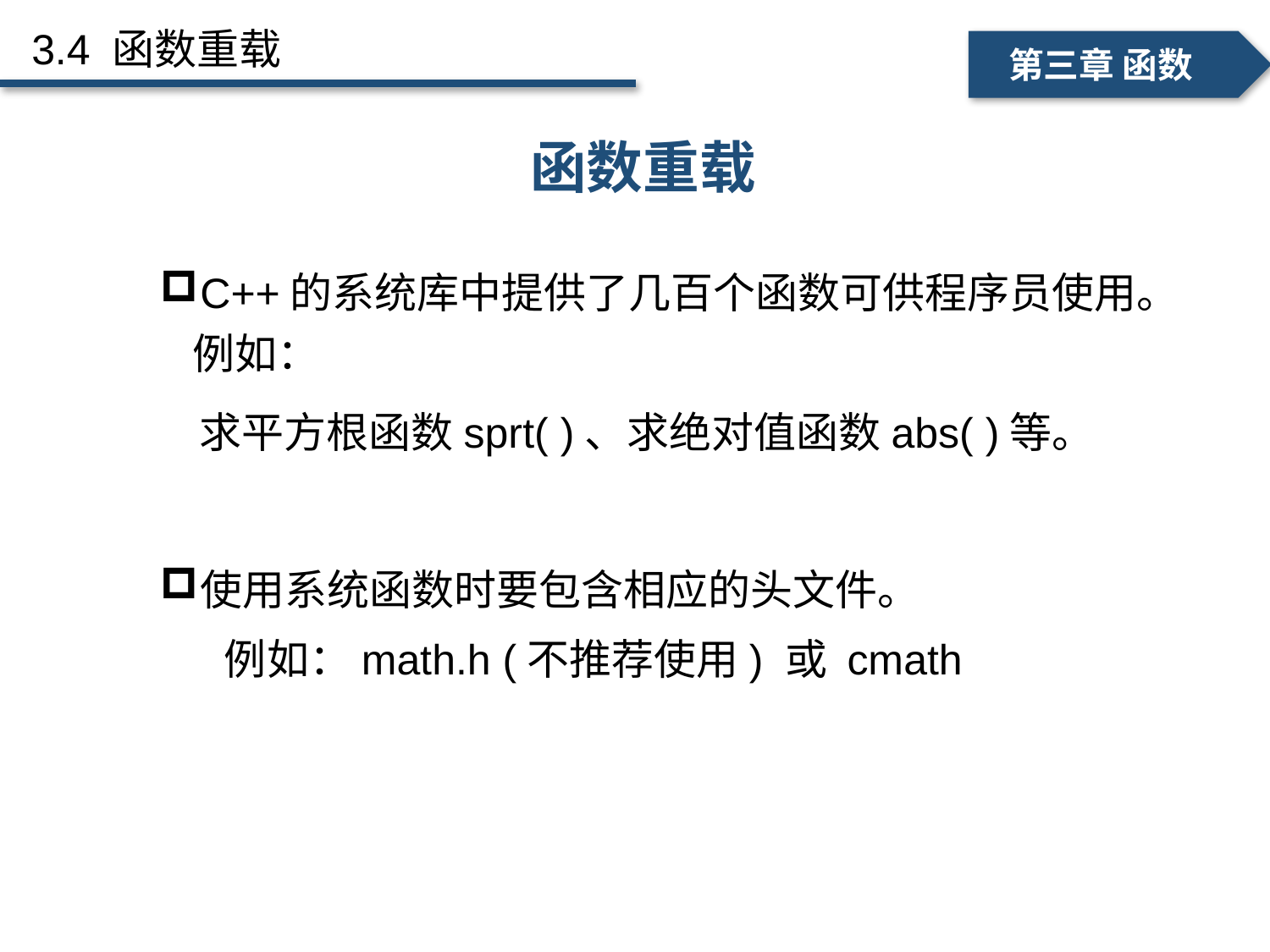

3.4 函数重载
一、个人简介
二、学术成绩

第三章 函数
# 注意事项
注意事项

函数重载
使用C++系统函数
C++的系统库中提供了几百个函数可供程序员使用。例如：
   求平方根函数sprt( )、求绝对值函数abs( )等。

使用系统函数时要包含相应的头文件。
例如：math.h (不推荐使用) 或 cmath
75